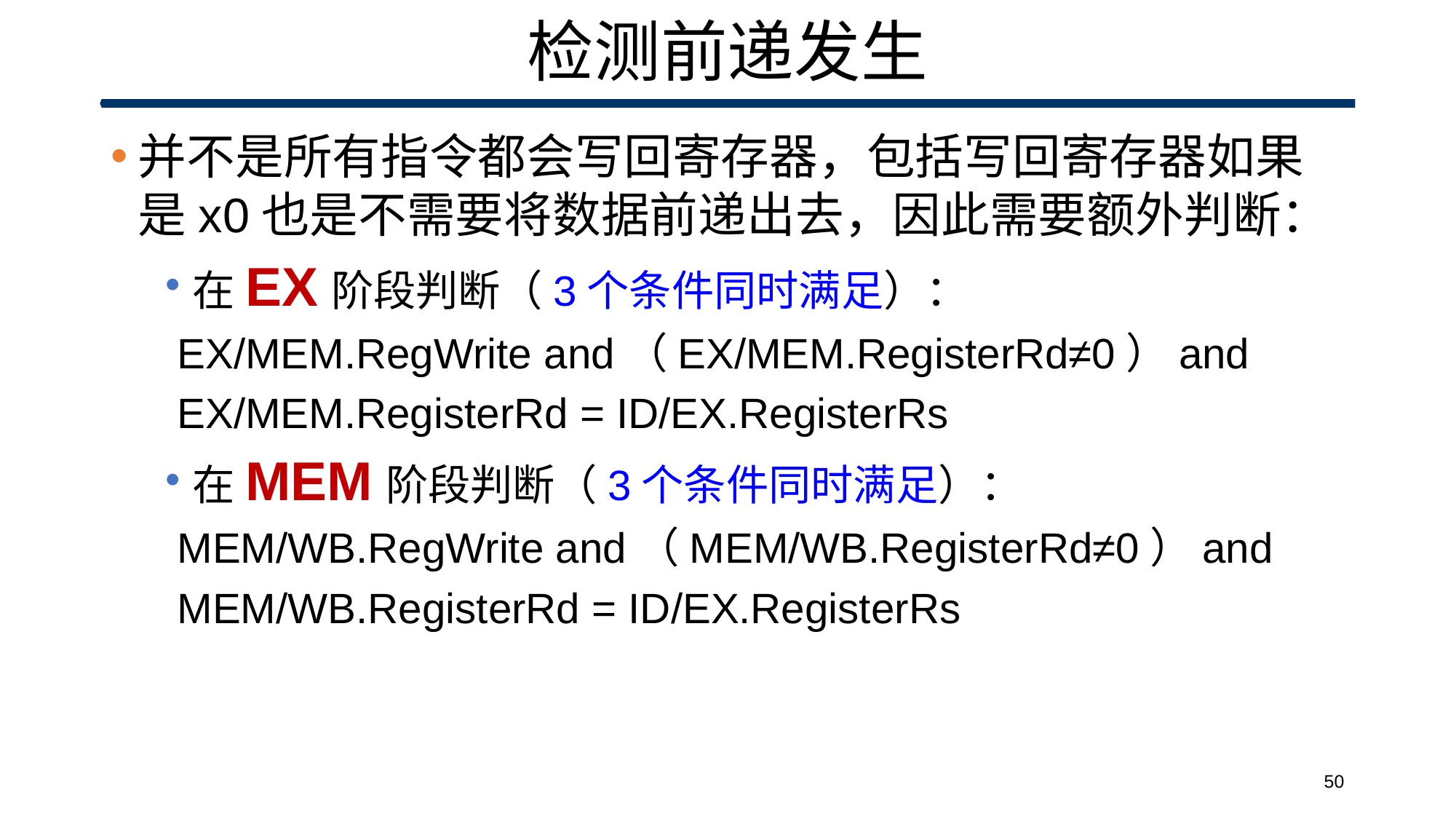

# 检测前递发生
并不是所有指令都会写回寄存器，包括写回寄存器如果是x0也是不需要将数据前递出去，因此需要额外判断：
在EX阶段判断（3个条件同时满足）：
 EX/MEM.RegWrite and（EX/MEM.RegisterRd≠0）and
 EX/MEM.RegisterRd = ID/EX.RegisterRs
在MEM阶段判断（3个条件同时满足）：
 MEM/WB.RegWrite and（MEM/WB.RegisterRd≠0）and
 MEM/WB.RegisterRd = ID/EX.RegisterRs

50